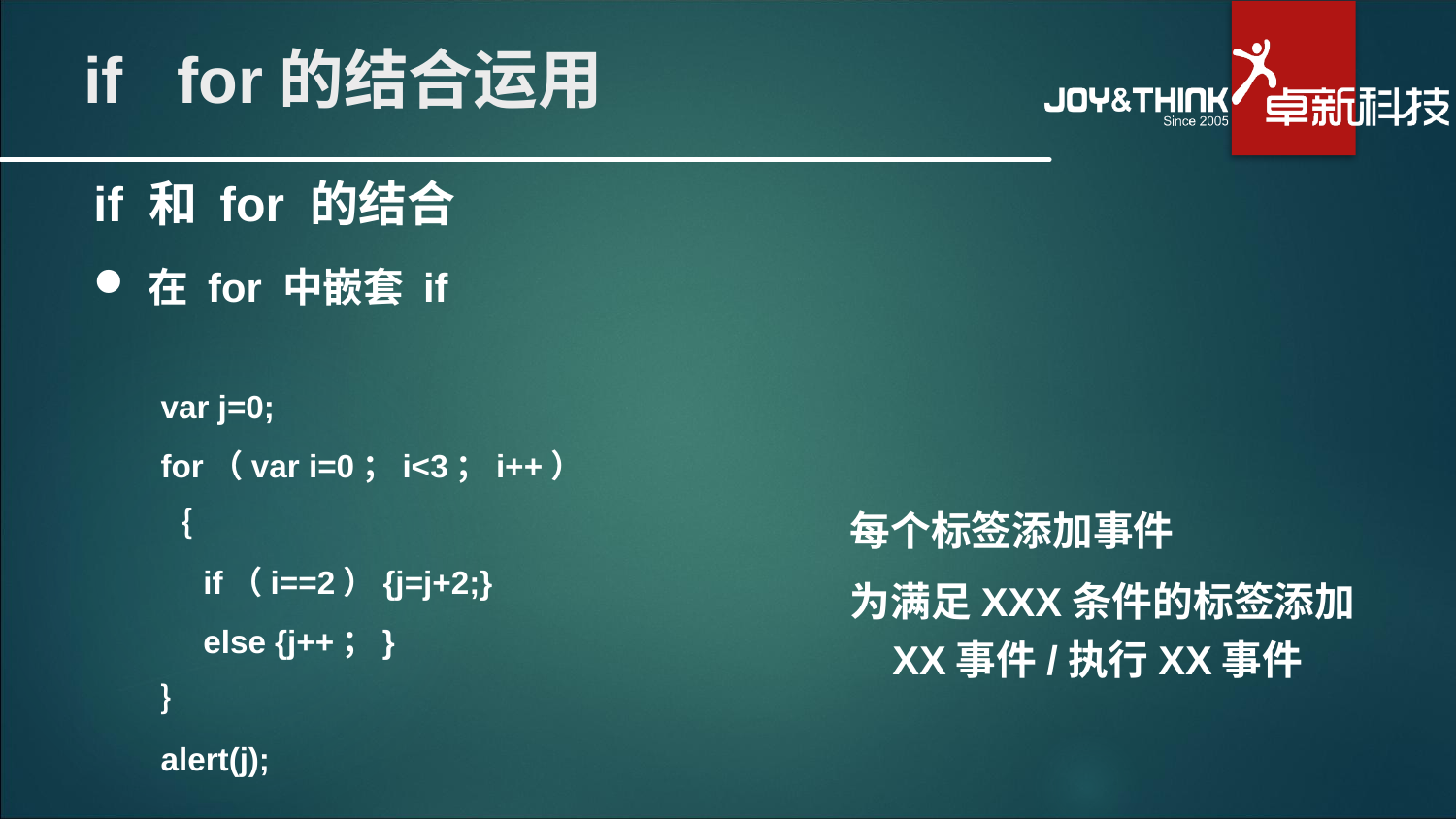

# if   for的结合运用
if 和 for 的结合
在 for 中嵌套 if
var j=0;
for（var i=0；i<3；i++）
｛
	if（i==2）{j=j+2;}
	else {j++；}
｝
alert(j);
每个标签添加事件
为满足XXX条件的标签添加XX事件/执行XX事件